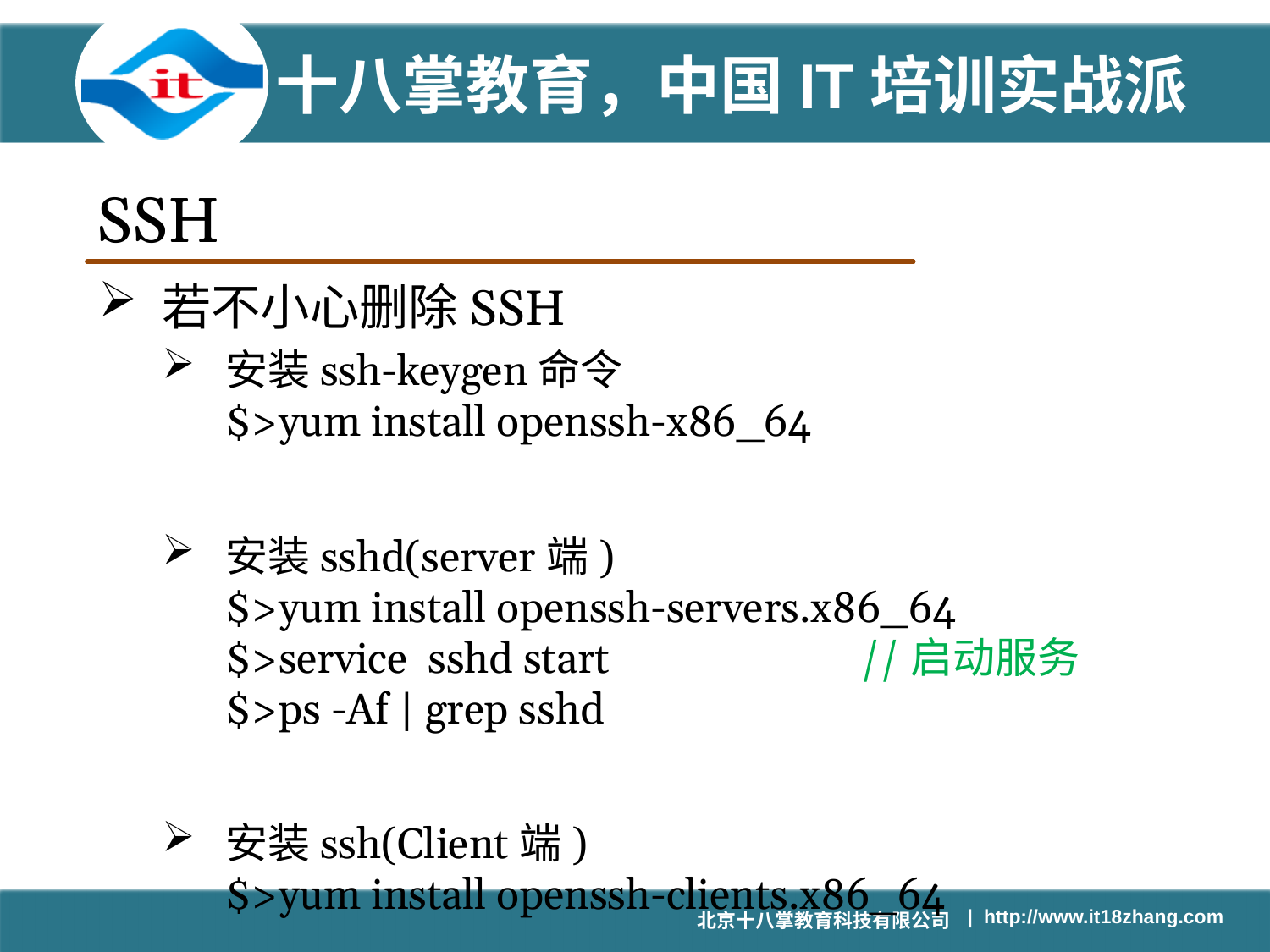

# SSH
若不小心删除SSH
安装ssh-keygen命令
$>yum install openssh-x86_64

安装sshd(server端)
$>yum install openssh-servers.x86_64
$>service  sshd start		//启动服务
$>ps -Af | grep sshd

安装ssh(Client端)
$>yum install openssh-clients.x86_64